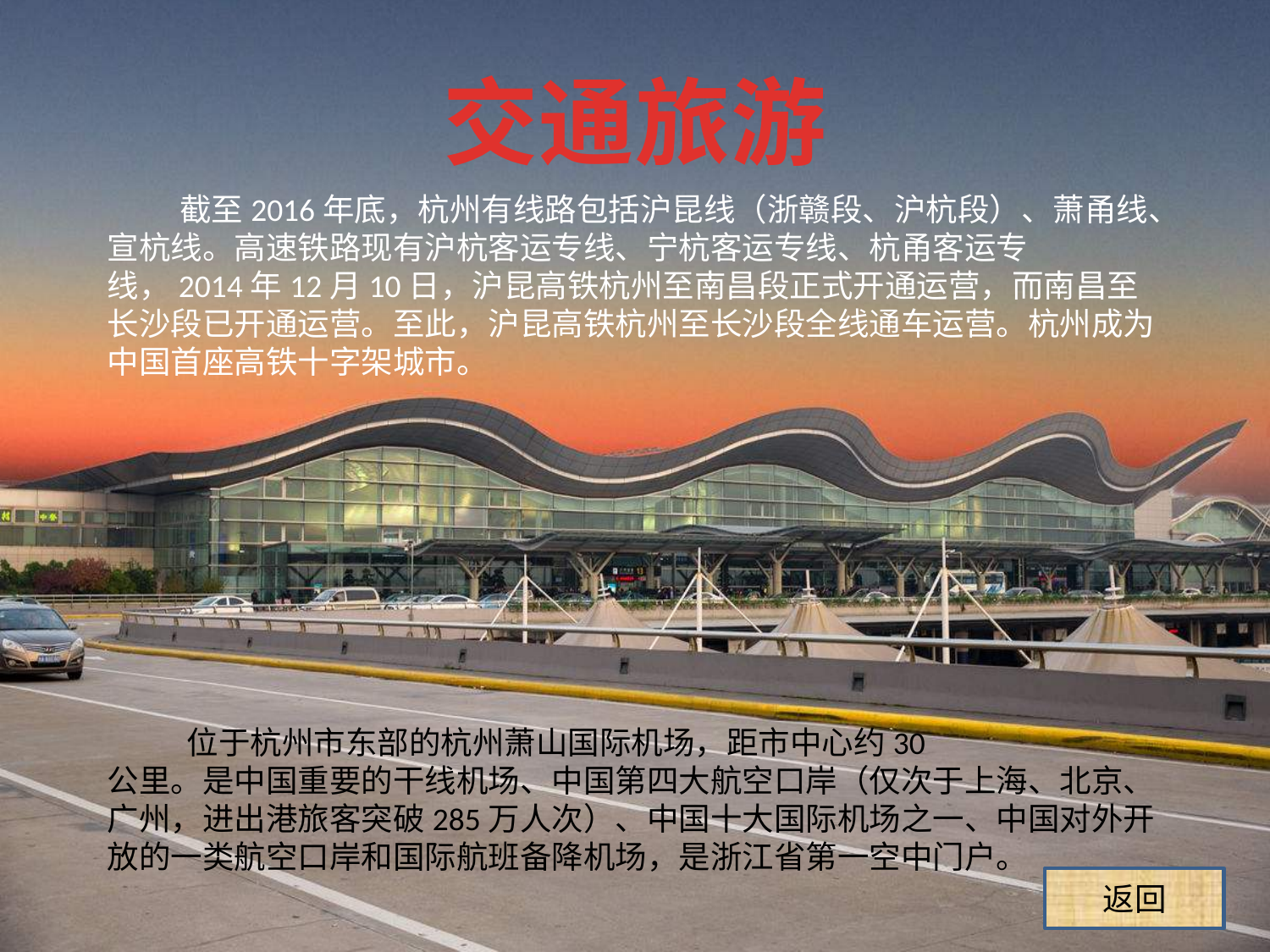

交通旅游
         截至2016年底，杭州有线路包括沪昆线（浙赣段、沪杭段）、萧甬线、宣杭线。高速铁路现有沪杭客运专线、宁杭客运专线、杭甬客运专线，2014年12月10日，沪昆高铁杭州至南昌段正式开通运营，而南昌至长沙段已开通运营。至此，沪昆高铁杭州至长沙段全线通车运营。杭州成为中国首座高铁十字架城市。

          位于杭州市东部的杭州萧山国际机场，距市中心约30
公里。是中国重要的干线机场、中国第四大航空口岸（仅次于上海、北京、广州，进出港旅客突破285万人次）、中国十大国际机场之一、中国对外开放的一类航空口岸和国际航班备降机场，是浙江省第一空中门户。
返回